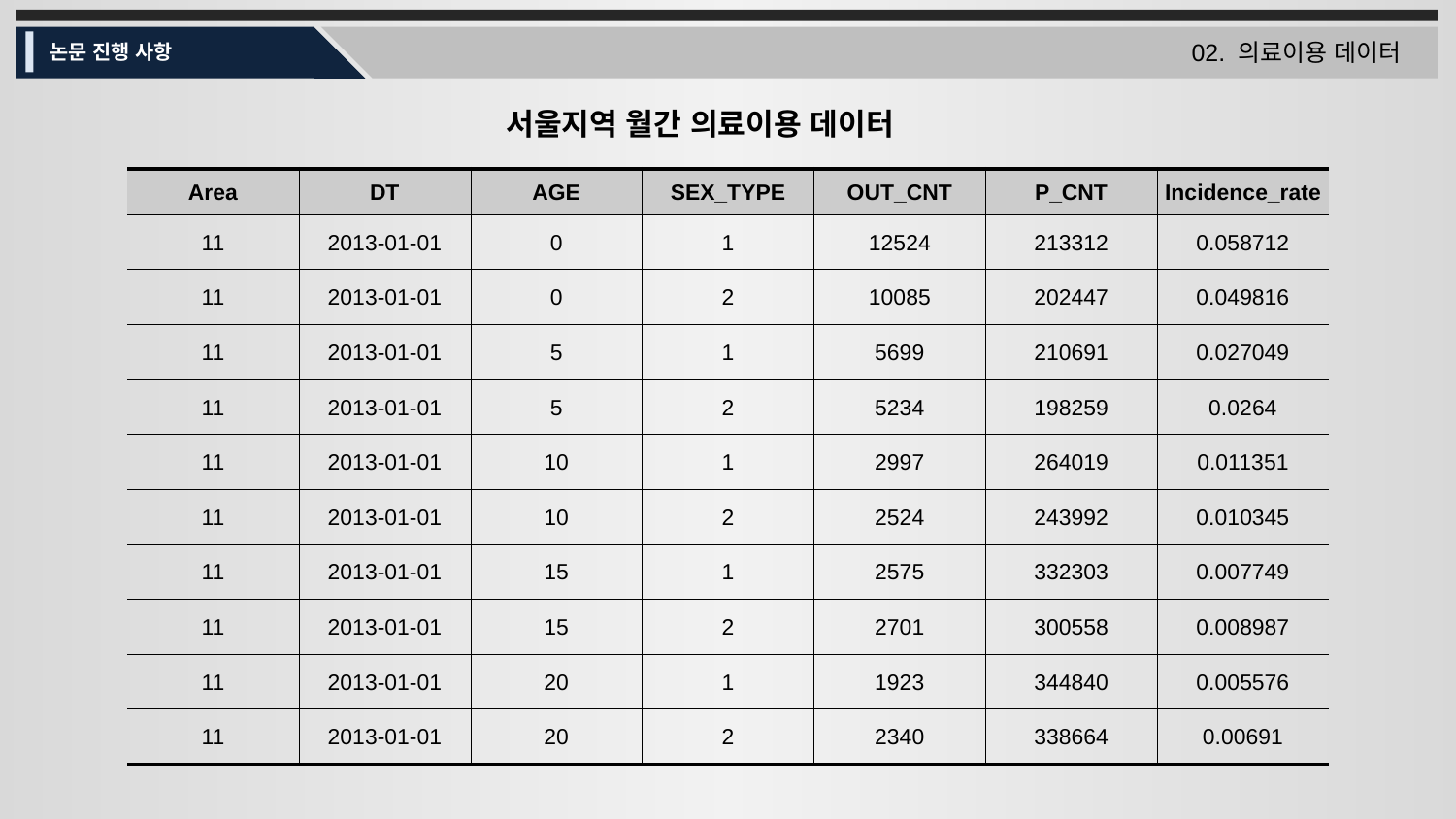

02. 의료이용 데이터

논문 진행 사항
서울지역 월간 의료이용 데이터
| Area | DT | AGE | SEX\_TYPE | OUT\_CNT | P\_CNT | Incidence\_rate |
| --- | --- | --- | --- | --- | --- | --- |
| 11 | 2013-01-01 | 0 | 1 | 12524 | 213312 | 0.058712 |
| 11 | 2013-01-01 | 0 | 2 | 10085 | 202447 | 0.049816 |
| 11 | 2013-01-01 | 5 | 1 | 5699 | 210691 | 0.027049 |
| 11 | 2013-01-01 | 5 | 2 | 5234 | 198259 | 0.0264 |
| 11 | 2013-01-01 | 10 | 1 | 2997 | 264019 | 0.011351 |
| 11 | 2013-01-01 | 10 | 2 | 2524 | 243992 | 0.010345 |
| 11 | 2013-01-01 | 15 | 1 | 2575 | 332303 | 0.007749 |
| 11 | 2013-01-01 | 15 | 2 | 2701 | 300558 | 0.008987 |
| 11 | 2013-01-01 | 20 | 1 | 1923 | 344840 | 0.005576 |
| 11 | 2013-01-01 | 20 | 2 | 2340 | 338664 | 0.00691 |